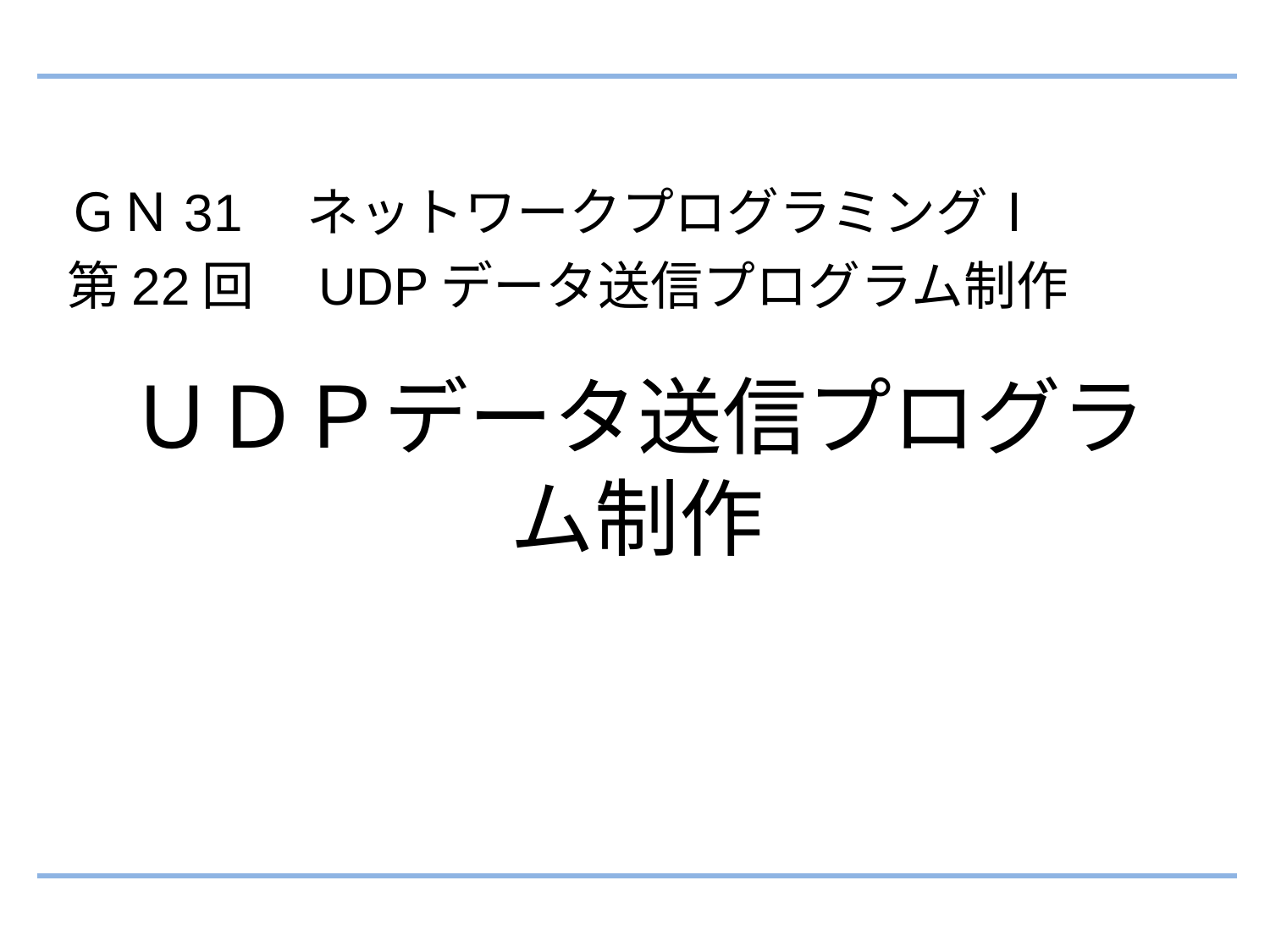

ＧＮ31　ネットワークプログラミングⅠ
第22回　UDPデータ送信プログラム制作
# ＵＤＰデータ送信プログラム制作